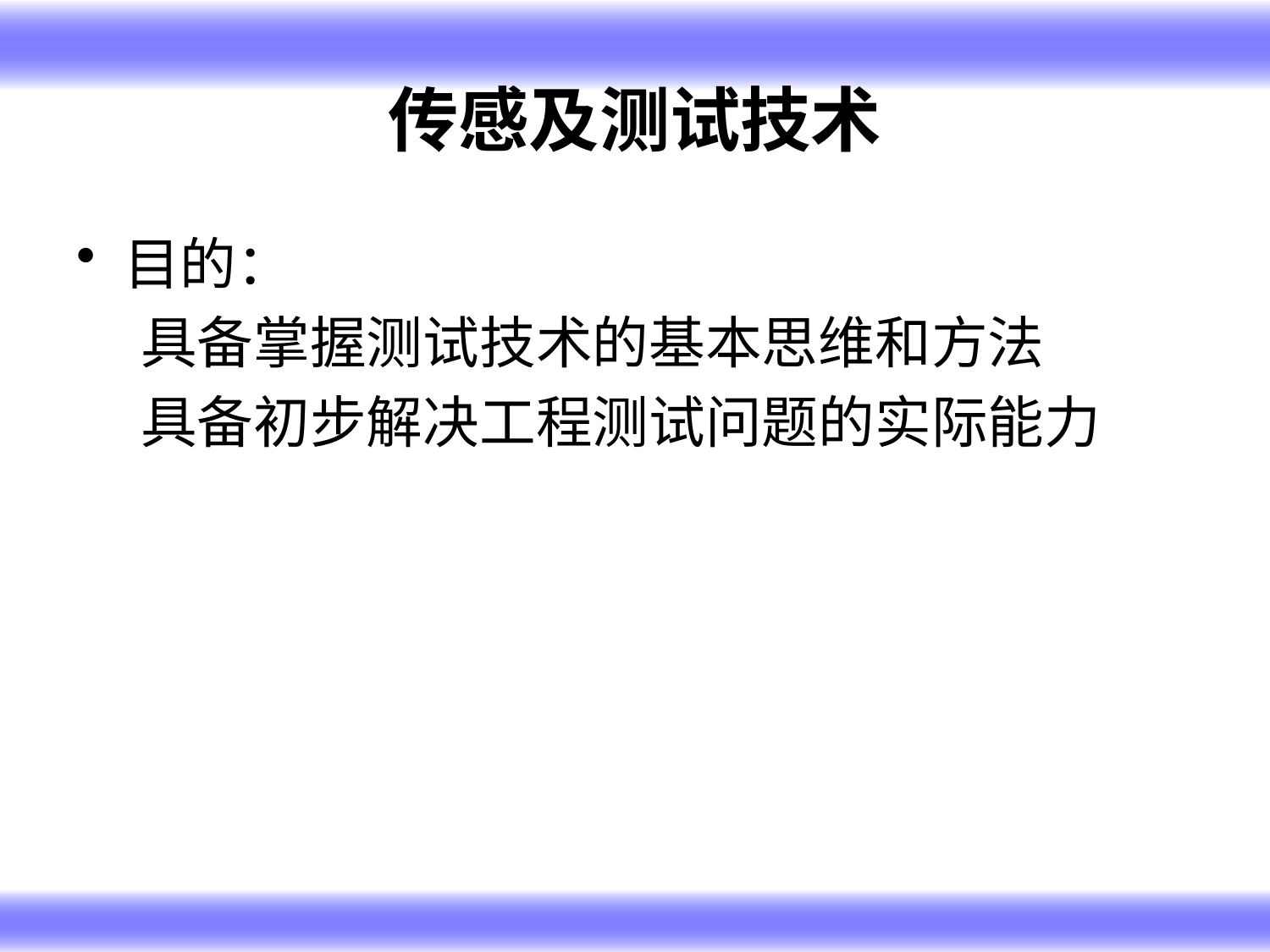

# 传感及测试技术
目的：
    具备掌握测试技术的基本思维和方法
    具备初步解决工程测试问题的实际能力